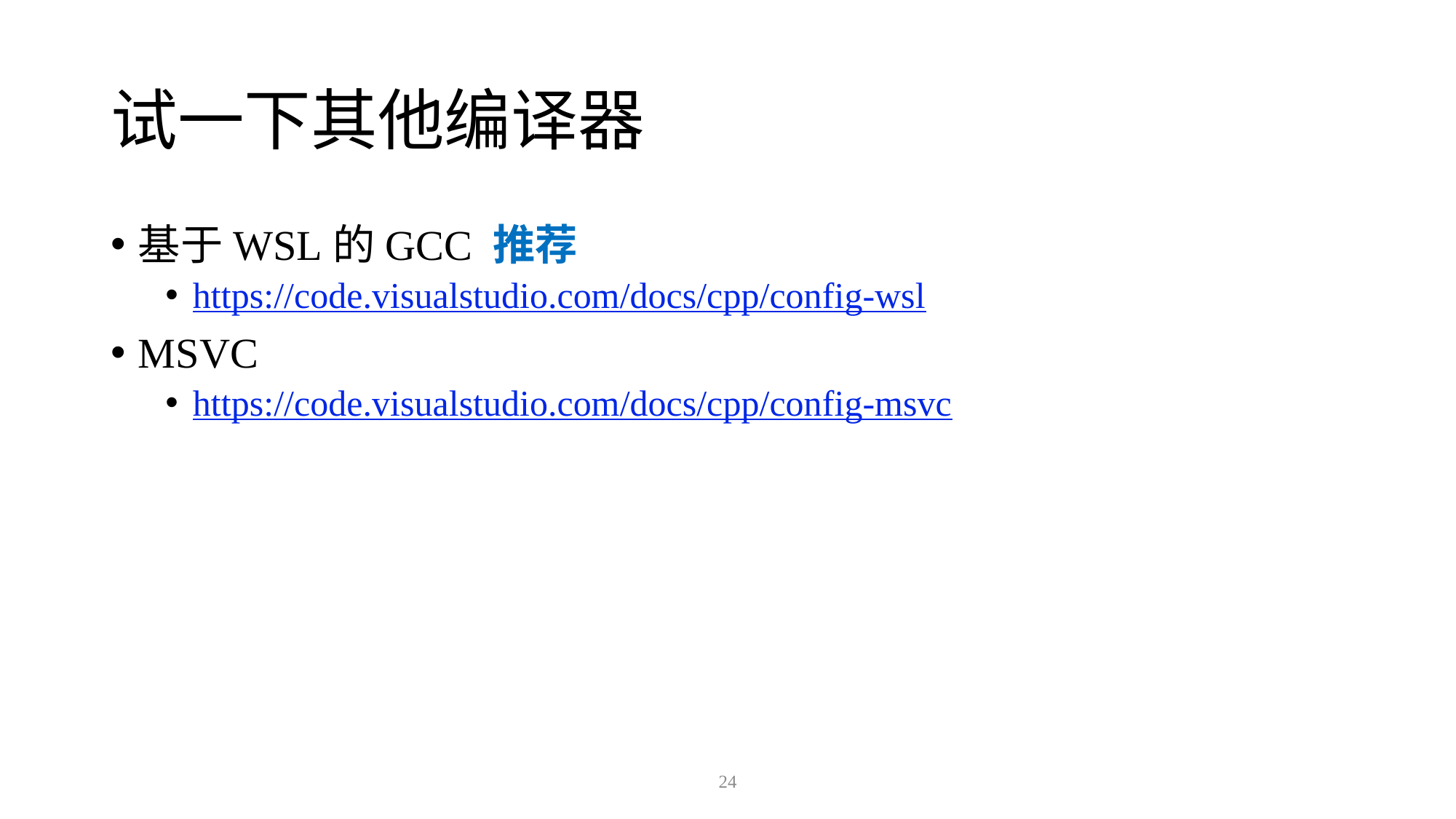

# 试一下其他编译器
基于WSL的GCC 推荐
https://code.visualstudio.com/docs/cpp/config-wsl
MSVC
https://code.visualstudio.com/docs/cpp/config-msvc
24